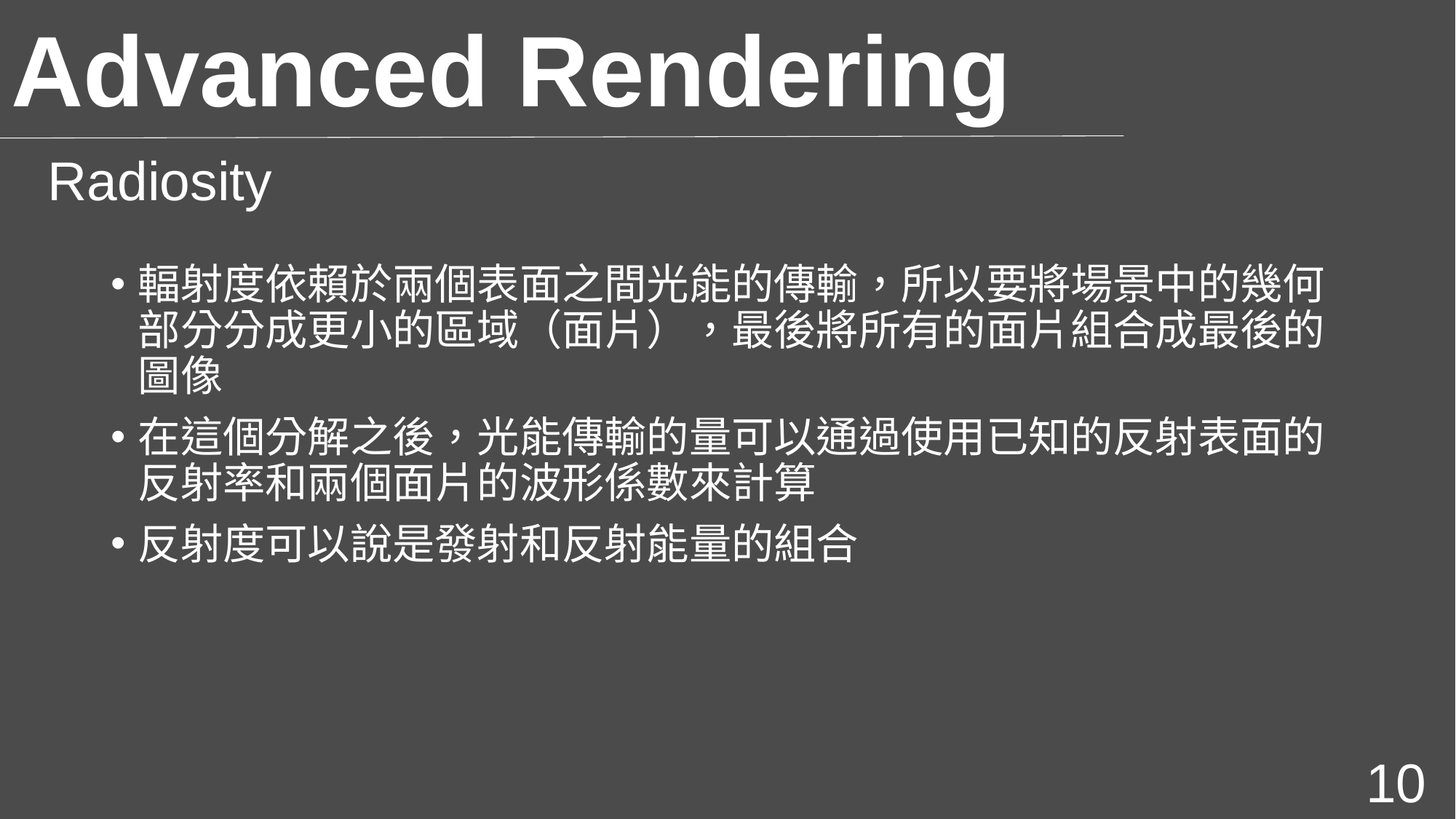

Advanced Rendering
Radiosity
輻射度依賴於兩個表面之間光能的傳輸，所以要將場景中的幾何部分分成更小的區域（面片），最後將所有的面片組合成最後的圖像
在這個分解之後，光能傳輸的量可以通過使用已知的反射表面的反射率和兩個面片的波形係數來計算
反射度可以說是發射和反射能量的組合
10